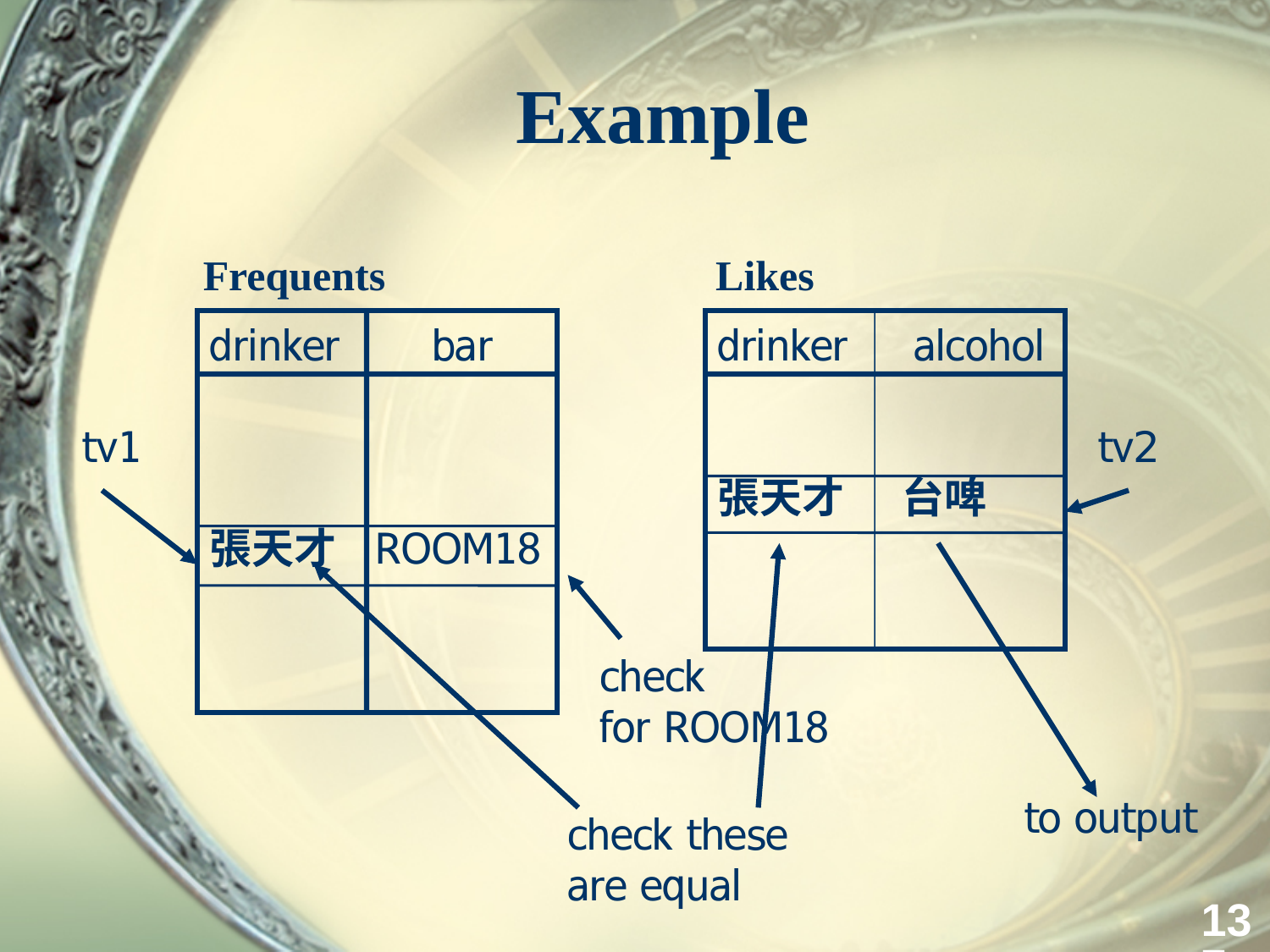

# Example
Likes
Frequents

	drinker       bar		drinker     alcohol

tv1								tv2
					張天才      台啤
	張天才   ROOM18

	to output

check these
are equal

check
for ROOM18

137